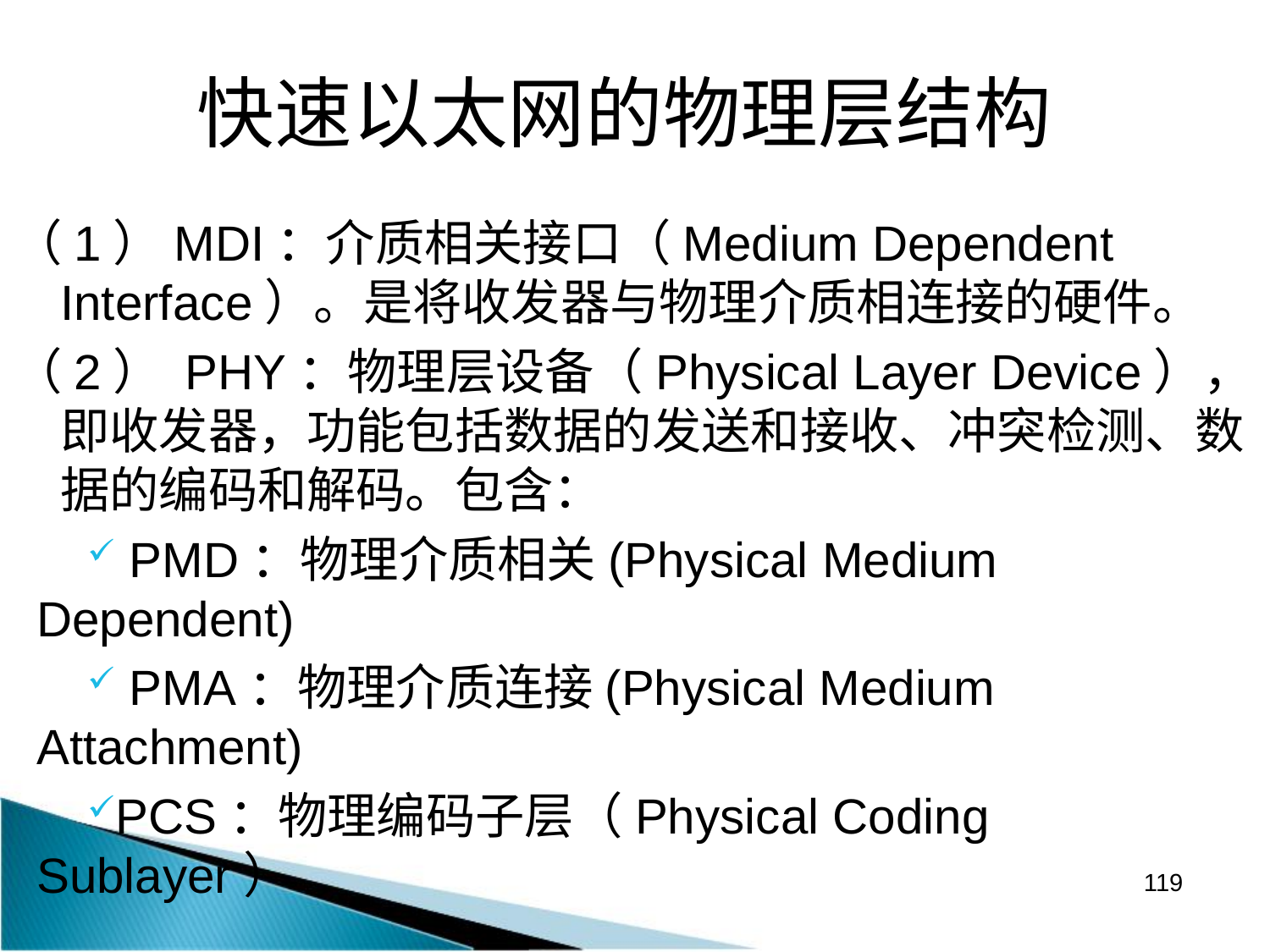

# 快速以太网的物理层结构
（1）MDI：介质相关接口（Medium Dependent Interface）。是将收发器与物理介质相连接的硬件。
（2） PHY：物理层设备（Physical Layer Device），即收发器，功能包括数据的发送和接收、冲突检测、数据的编码和解码。包含：
 PMD：物理介质相关(Physical Medium Dependent)
 PMA：物理介质连接(Physical Medium Attachment)
PCS：物理编码子层（Physical Coding Sublayer）

119